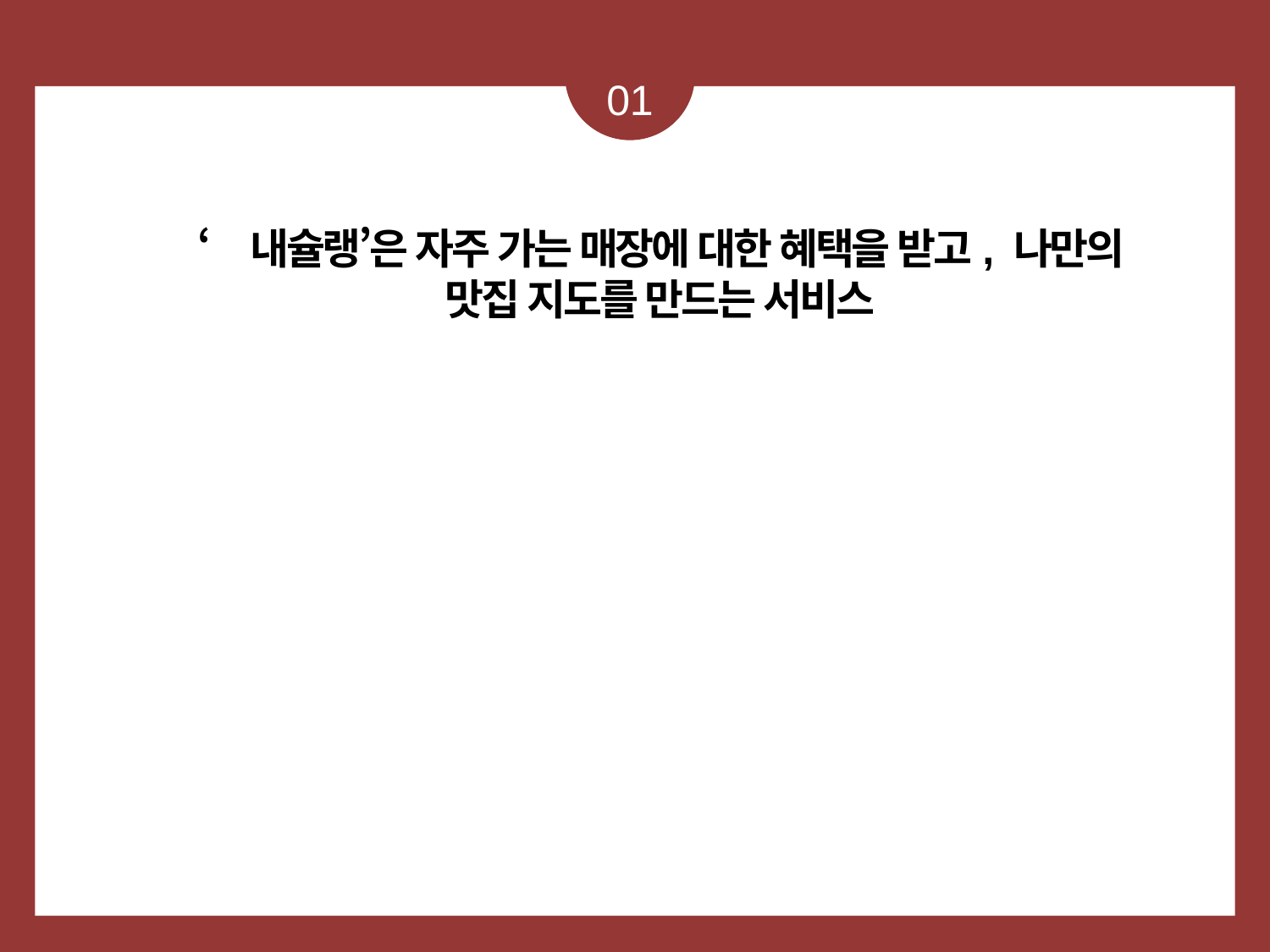

01

‘내슐랭’은 자주 가는 매장에 대한 혜택을 받고, 나만의 맛집 지도를 만드는 서비스